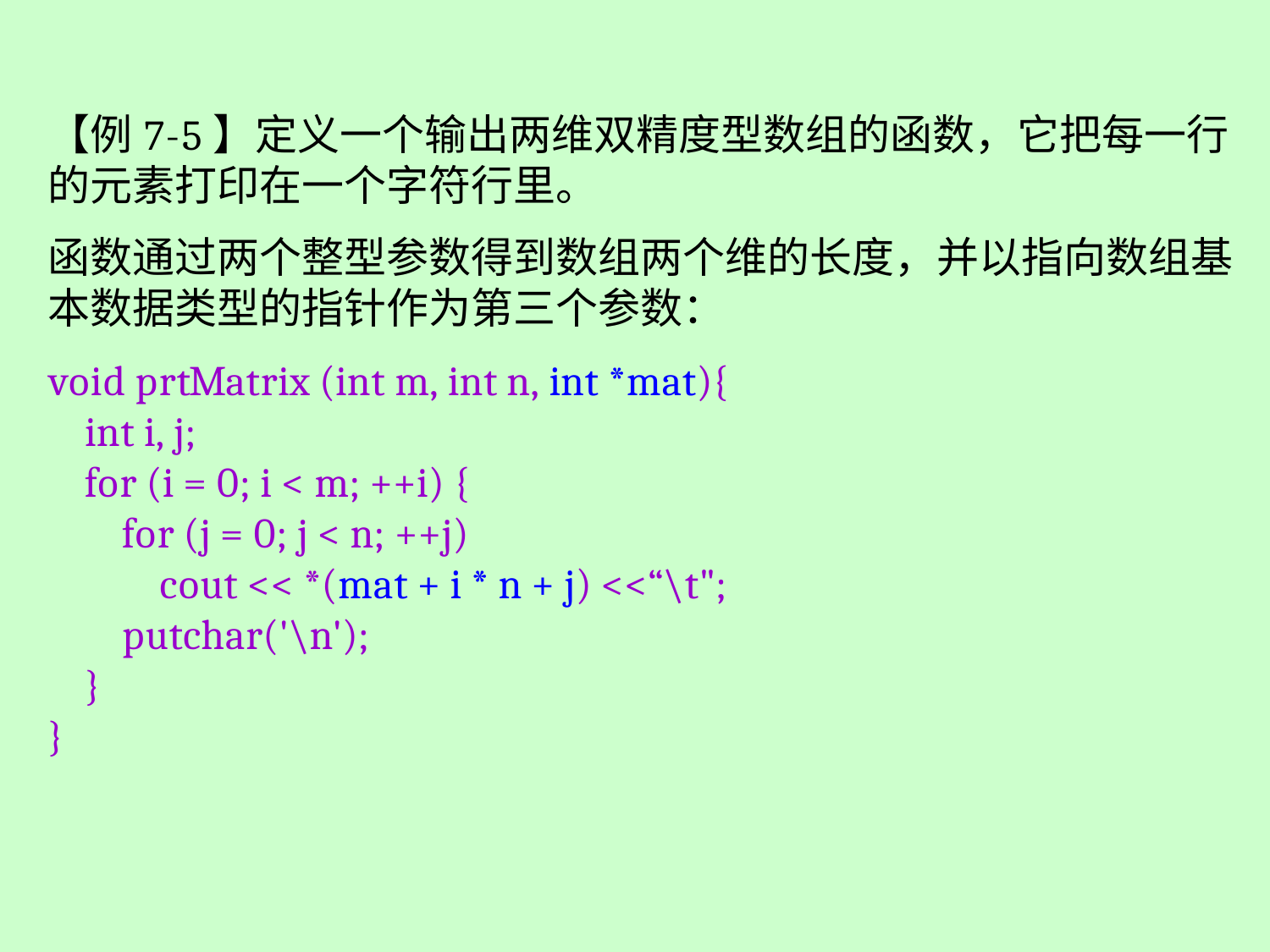

【例7-5】定义一个输出两维双精度型数组的函数，它把每一行的元素打印在一个字符行里。
函数通过两个整型参数得到数组两个维的长度，并以指向数组基本数据类型的指针作为第三个参数：
void prtMatrix (int m, int n, int *mat){
    int i, j;
    for (i = 0; i < m; ++i) {
        for (j = 0; j < n; ++j)
            cout << *(mat + i * n + j) <<“\t";
        putchar('\n');
    }
}

62